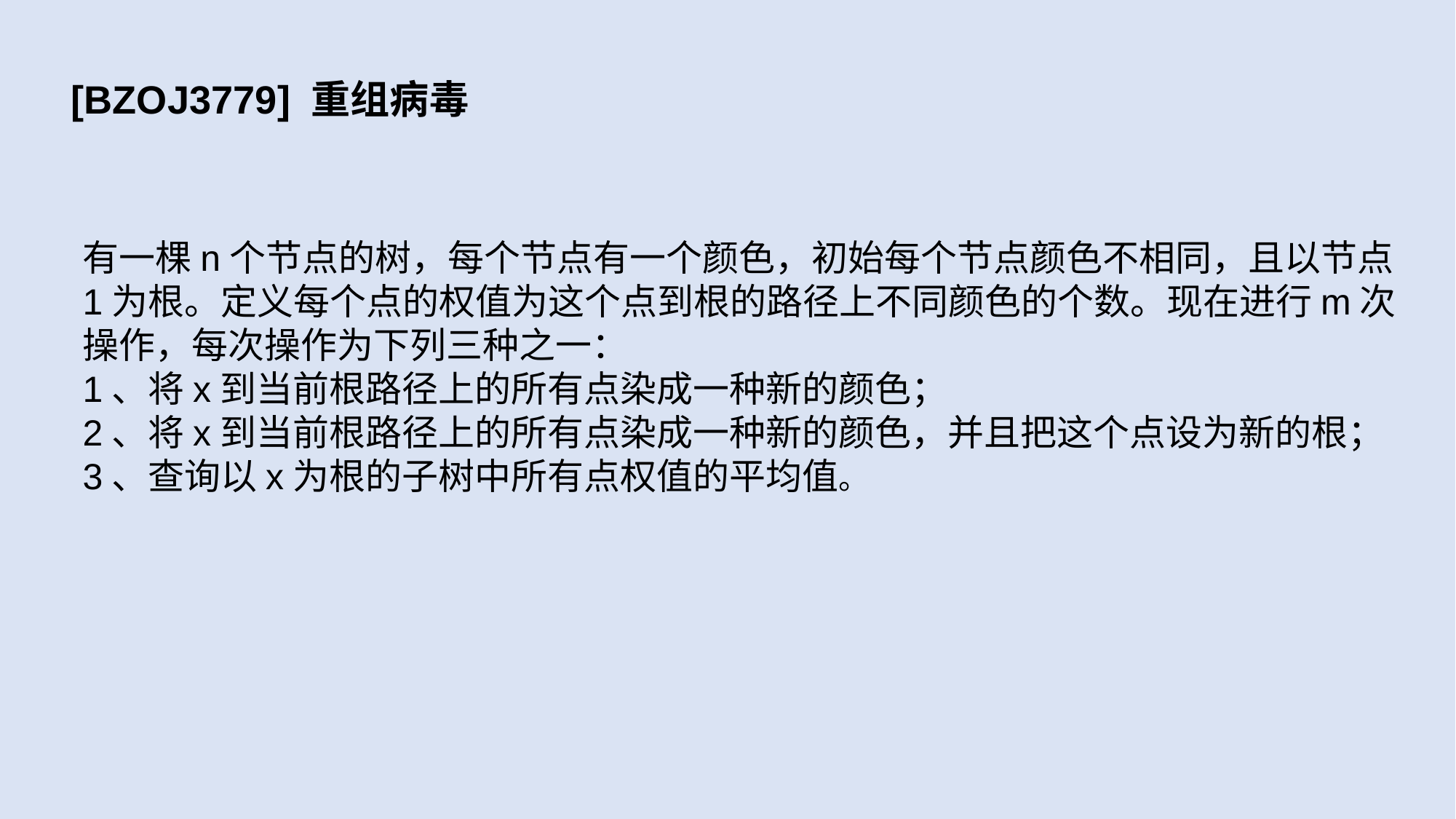

[BZOJ3779] 重组病毒

有一棵n个节点的树，每个节点有一个颜色，初始每个节点颜色不相同，且以节点1为根。定义每个点的权值为这个点到根的路径上不同颜色的个数。现在进行m次操作，每次操作为下列三种之一：
1、将x到当前根路径上的所有点染成一种新的颜色；
2、将x到当前根路径上的所有点染成一种新的颜色，并且把这个点设为新的根；
3、查询以x为根的子树中所有点权值的平均值。